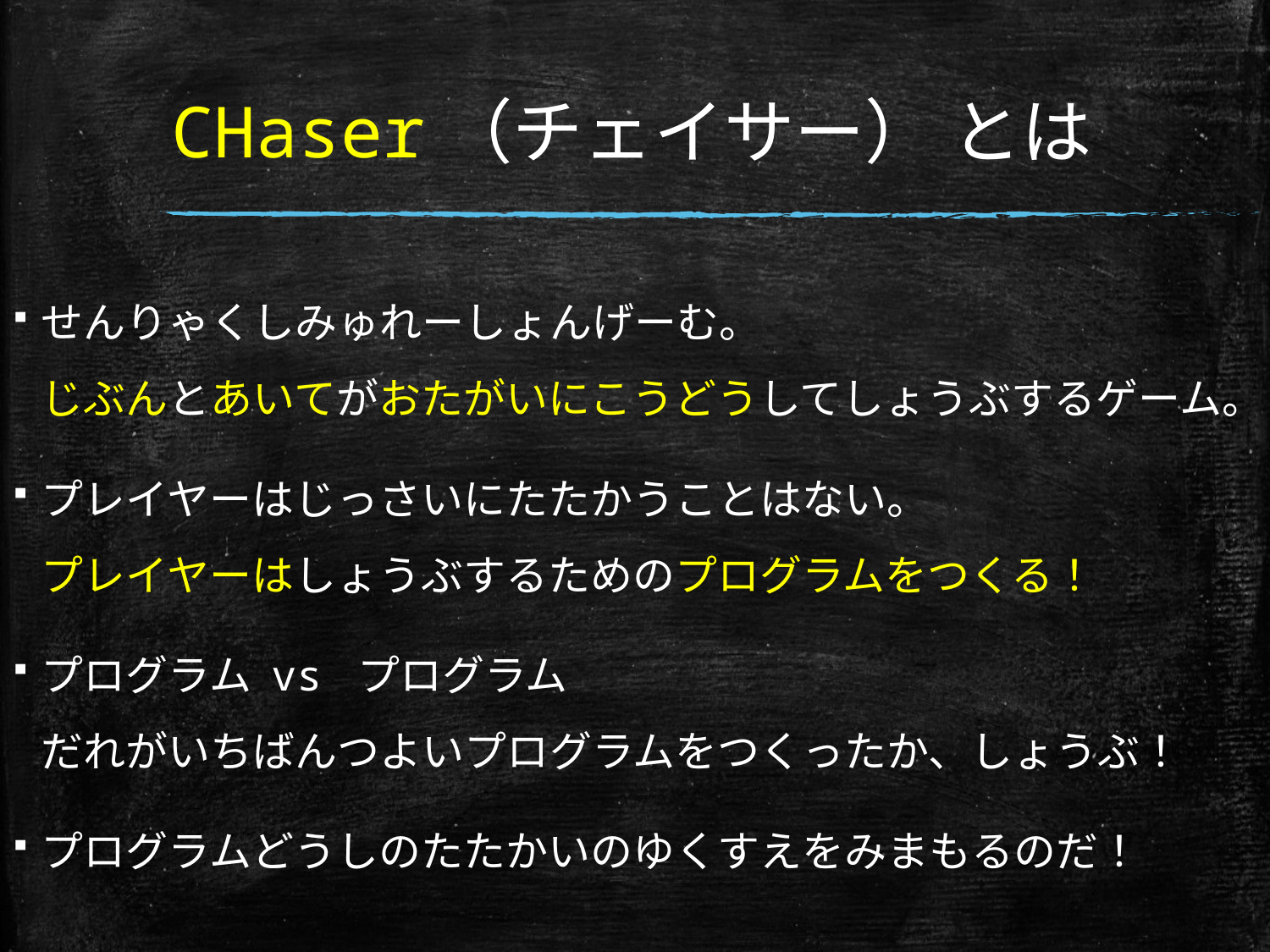

# CHaser（チェイサー） とは
せんりゃくしみゅれーしょんげーむ。
じぶんとあいてがおたがいにこうどうしてしょうぶするゲーム。
プレイヤーはじっさいにたたかうことはない。
プレイヤーはしょうぶするためのプログラムをつくる！
プログラム vs プログラム
だれがいちばんつよいプログラムをつくったか、しょうぶ！
プログラムどうしのたたかいのゆくすえをみまもるのだ！